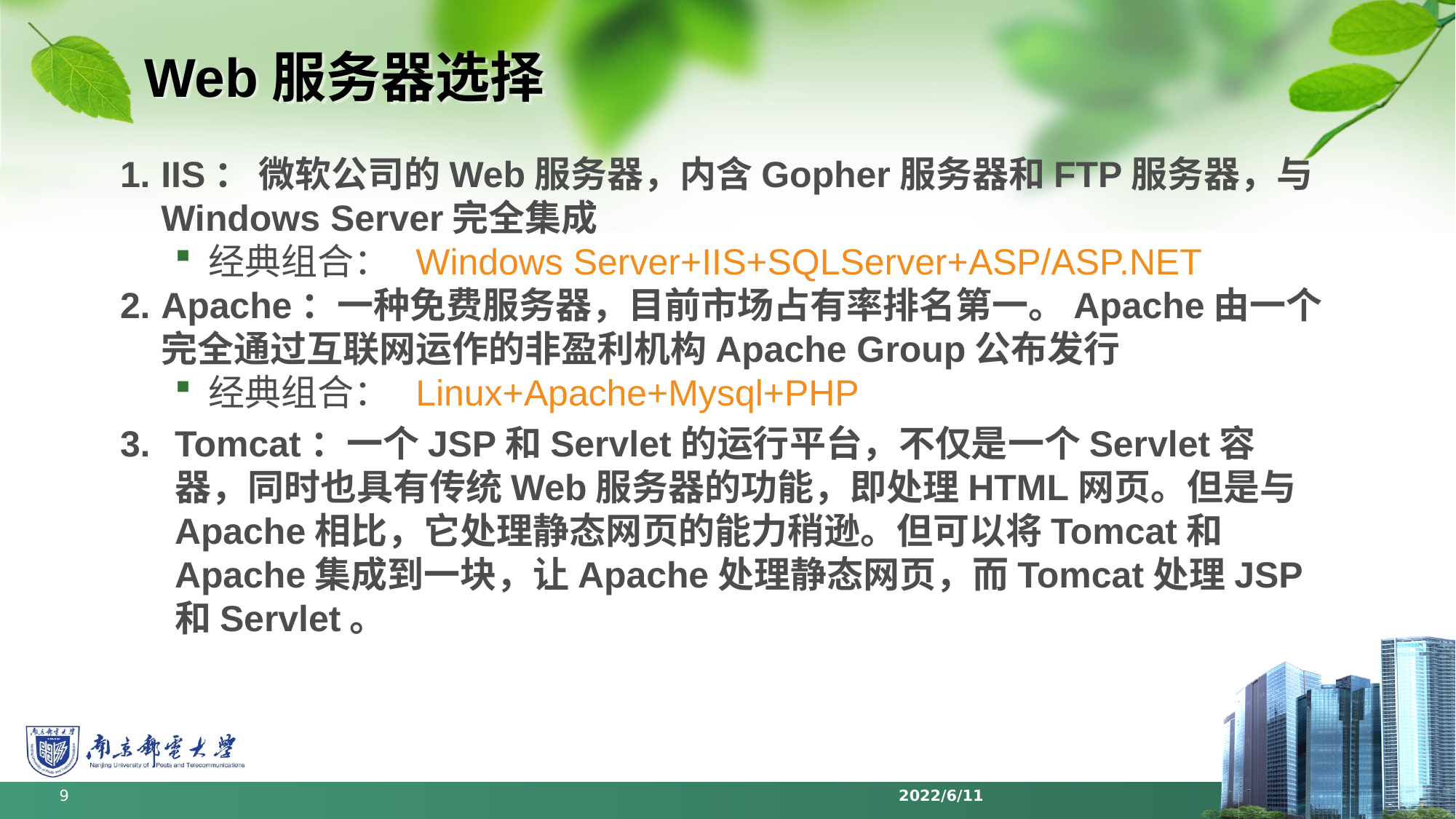

# Web服务器选择
IIS： 微软公司的Web服务器，内含Gopher服务器和FTP服务器，与Windows Server完全集成
经典组合：  Windows Server+IIS+SQLServer+ASP/ASP.NET
Apache：一种免费服务器，目前市场占有率排名第一。Apache由一个完全通过互联网运作的非盈利机构Apache Group公布发行
经典组合：  Linux+Apache+Mysql+PHP
Tomcat：一个JSP和Servlet的运行平台，不仅是一个Servlet容器，同时也具有传统Web服务器的功能，即处理HTML网页。但是与Apache相比，它处理静态网页的能力稍逊。但可以将Tomcat和Apache集成到一块，让Apache处理静态网页，而Tomcat处理JSP和Servlet。

9
2022/6/11